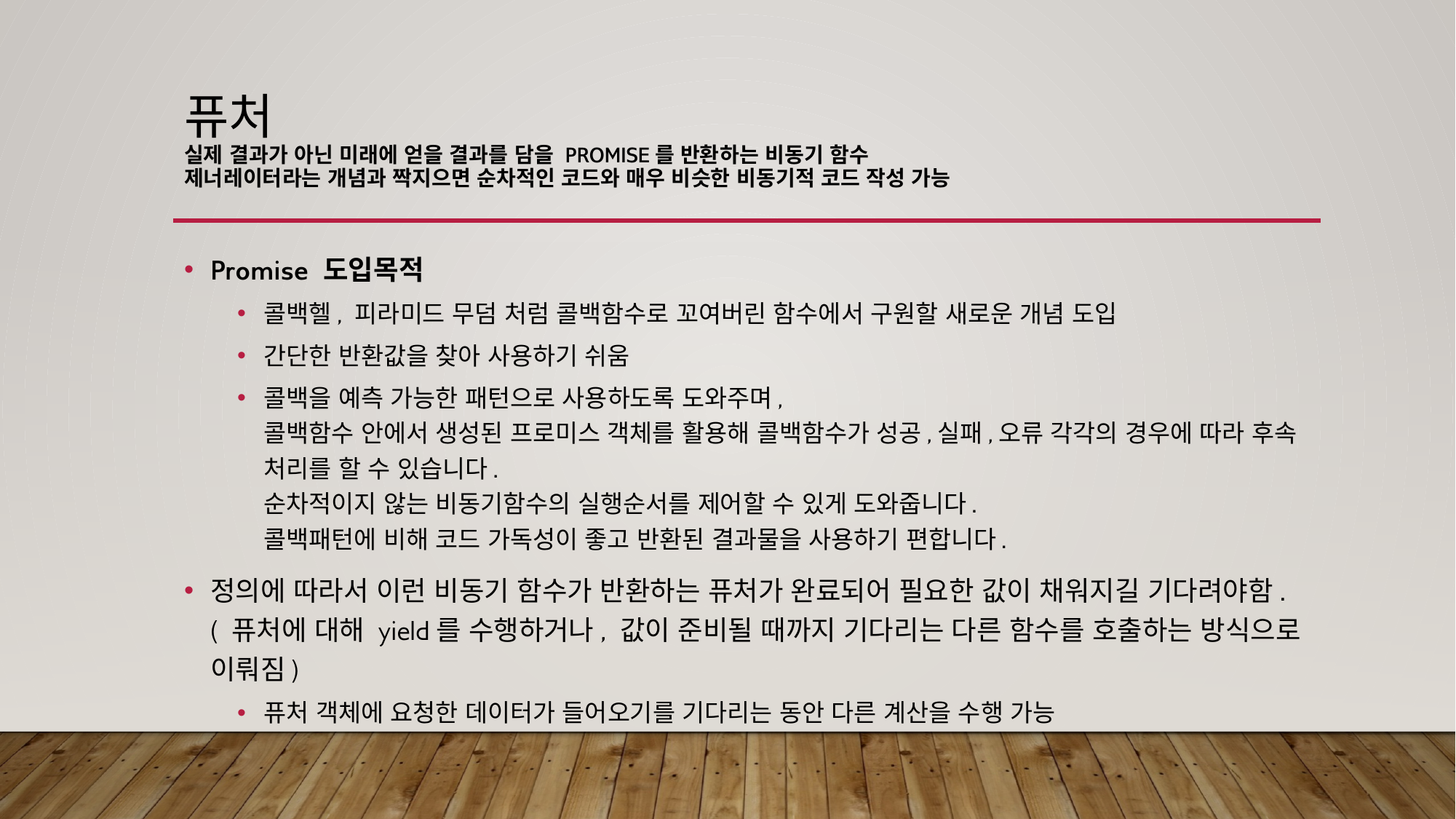

# 퓨처 실제 결과가 아닌 미래에 얻을 결과를 담을 promise를 반환하는 비동기 함수 제너레이터라는 개념과 짝지으면 순차적인 코드와 매우 비슷한 비동기적 코드 작성 가능
Promise 도입목적
콜백헬, 피라미드 무덤 처럼 콜백함수로 꼬여버린 함수에서 구원할 새로운 개념 도입
간단한 반환값을 찾아 사용하기 쉬움
콜백을 예측 가능한 패턴으로 사용하도록 도와주며,
콜백함수 안에서 생성된 프로미스 객체를 활용해 콜백함수가 성공,실패,오류 각각의 경우에 따라 후속 처리를 할 수 있습니다.
순차적이지 않는 비동기함수의 실행순서를 제어할 수 있게 도와줍니다.
콜백패턴에 비해 코드 가독성이 좋고 반환된 결과물을 사용하기 편합니다.
정의에 따라서 이런 비동기 함수가 반환하는 퓨처가 완료되어 필요한 값이 채워지길 기다려야함.( 퓨처에 대해 yield를 수행하거나, 값이 준비될 때까지 기다리는 다른 함수를 호출하는 방식으로 이뤄짐)
퓨처 객체에 요청한 데이터가 들어오기를 기다리는 동안 다른 계산을 수행 가능